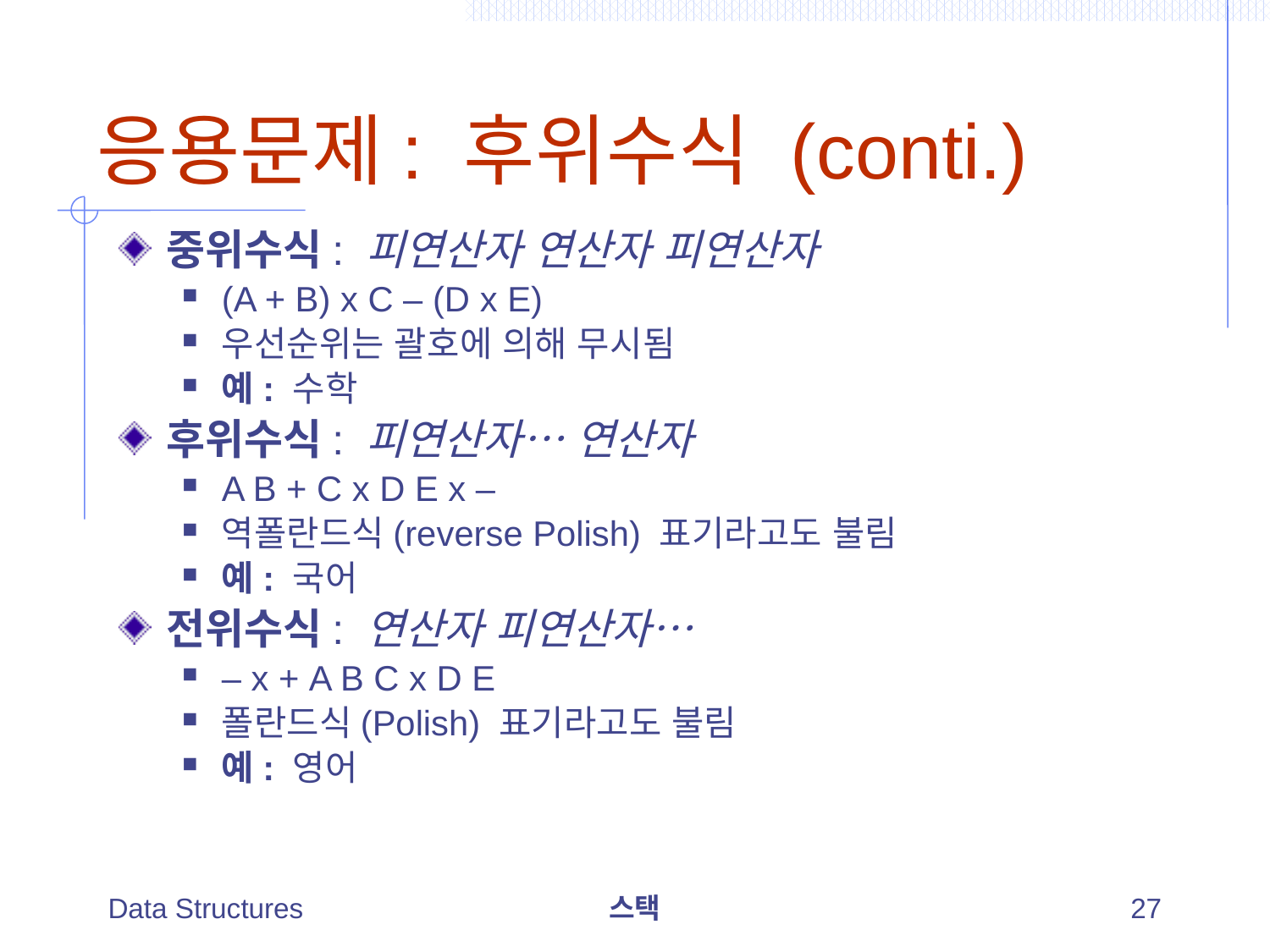

# 응용문제: 후위수식 (conti.)
중위수식: 피연산자 연산자 피연산자
(A + B) х C – (D х E)
우선순위는 괄호에 의해 무시됨
예: 수학
후위수식: 피연산자… 연산자
A B + C х D E х –
역폴란드식(reverse Polish) 표기라고도 불림
예: 국어
전위수식: 연산자 피연산자…
– х + A B C х D E
폴란드식(Polish) 표기라고도 불림
예: 영어
Data Structures
스택
27